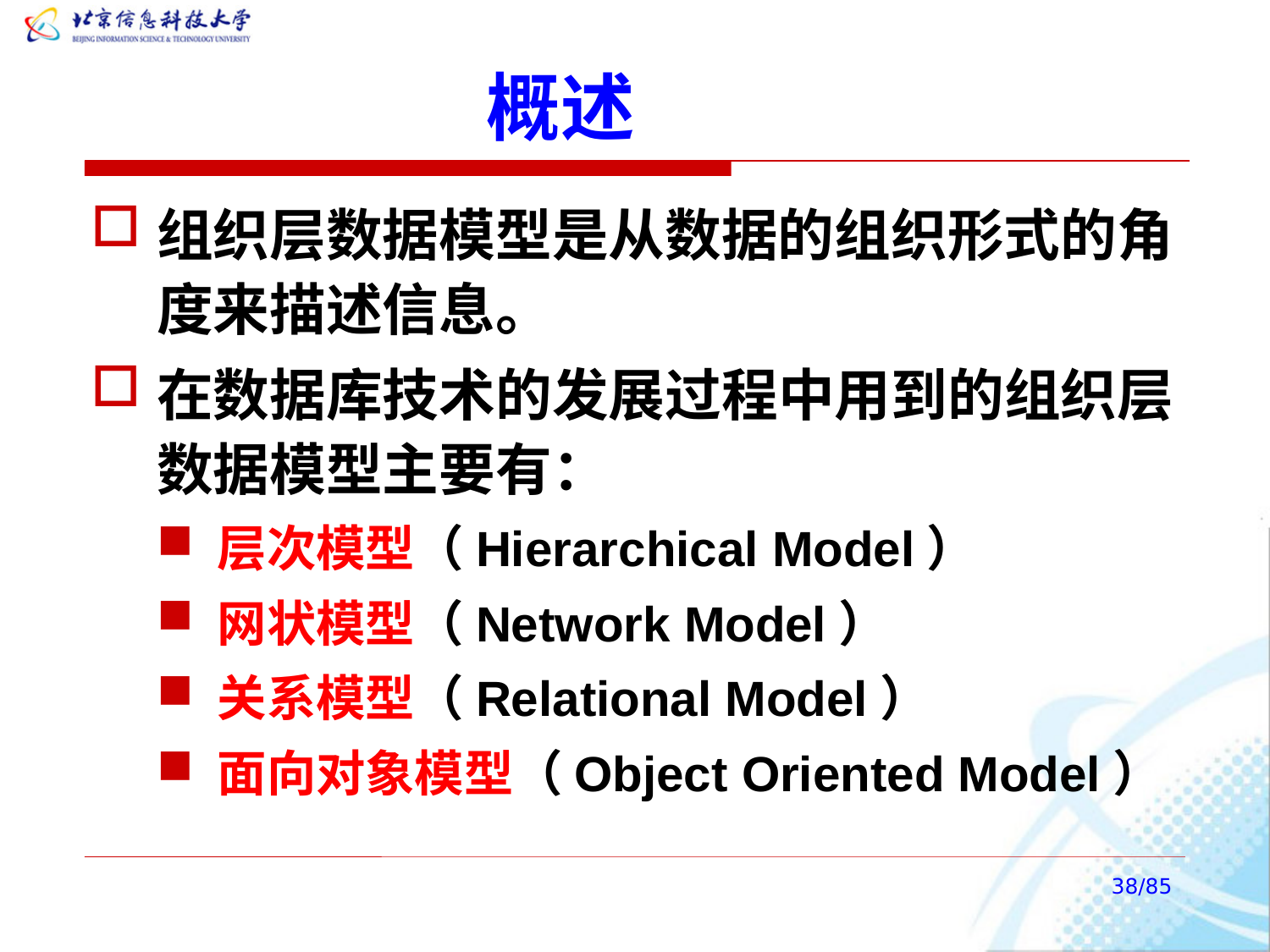

# 概述
组织层数据模型是从数据的组织形式的角度来描述信息。
在数据库技术的发展过程中用到的组织层数据模型主要有：
层次模型（Hierarchical Model）
网状模型（Network Model）
关系模型（Relational Model）
面向对象模型（Object Oriented Model）

38/85